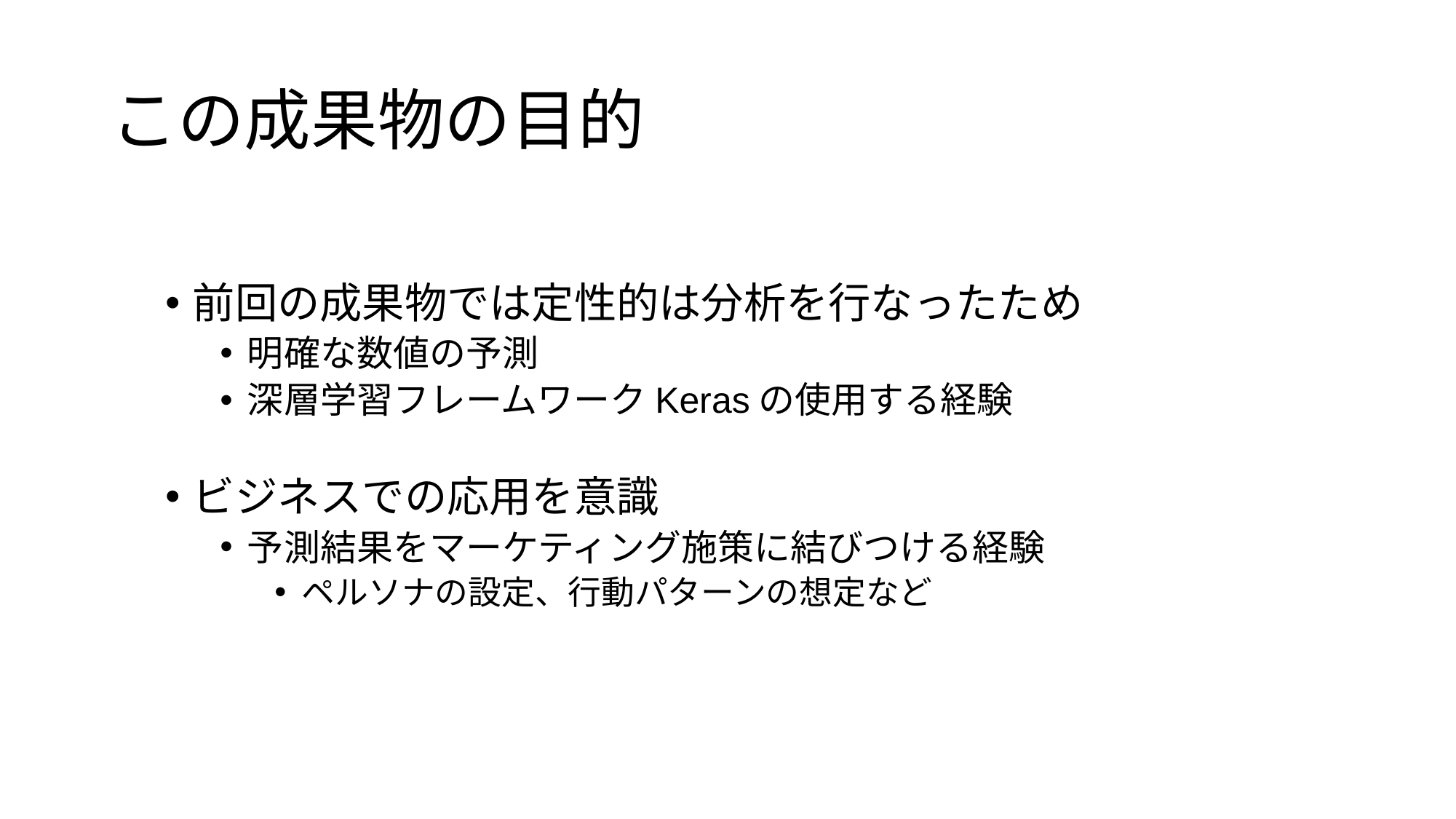

# この成果物の目的

前回の成果物では定性的は分析を行なったため
明確な数値の予測
深層学習フレームワークKerasの使用する経験

ビジネスでの応用を意識
予測結果をマーケティング施策に結びつける経験
ペルソナの設定、行動パターンの想定など